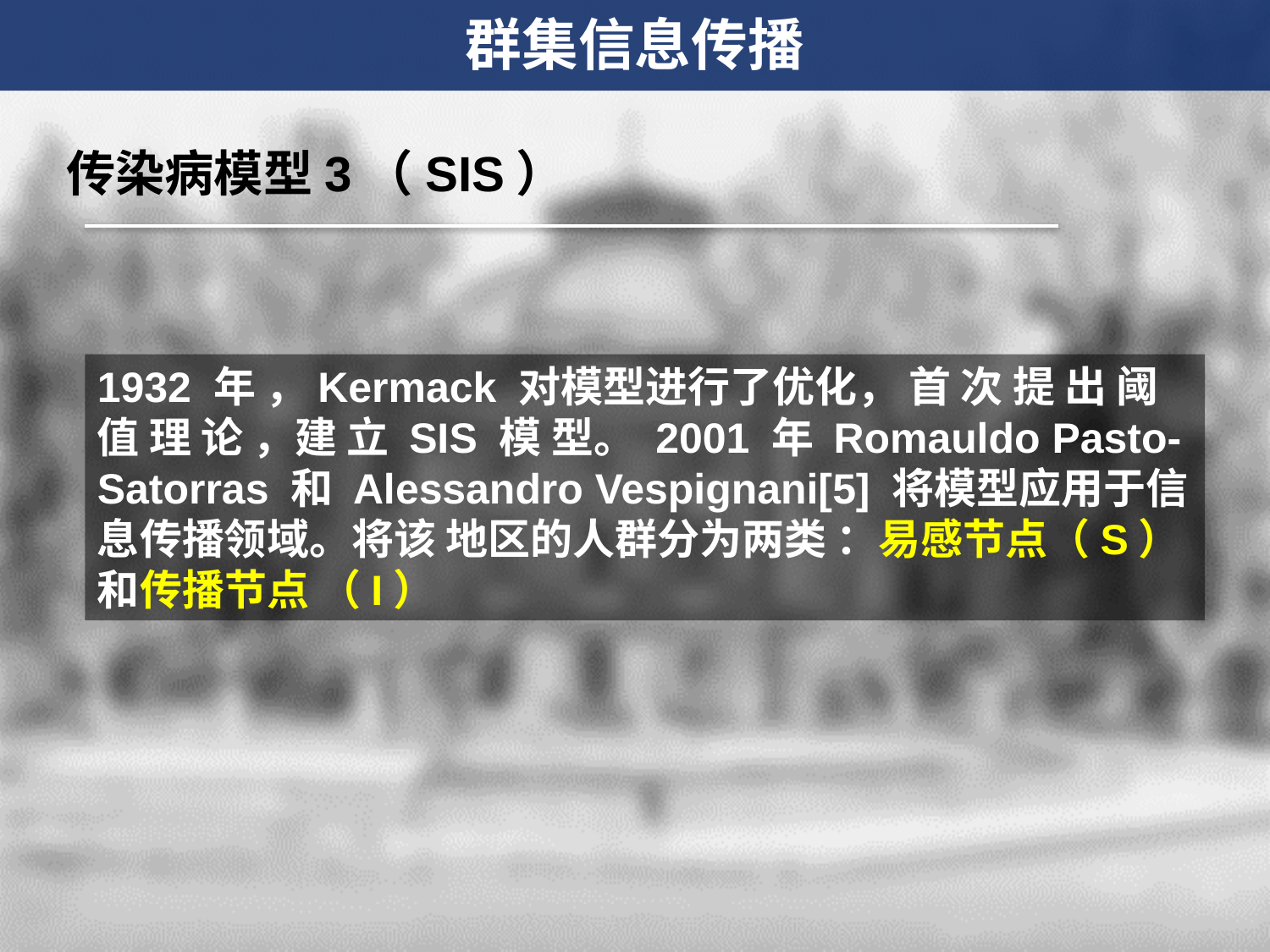

群集信息传播
传染病模型3（SIS）
1932 年 ，Kermack 对模型进行了优化， 首 次 提 出 阈 值 理 论 ，建 立 SIS 模 型。 2001 年 Romauldo Pasto-Satorras 和 Alessandro Vespignani[5] 将模型应用于信息传播领域。将该 地区的人群分为两类 ：易感节点（S）和传播节点 （I）